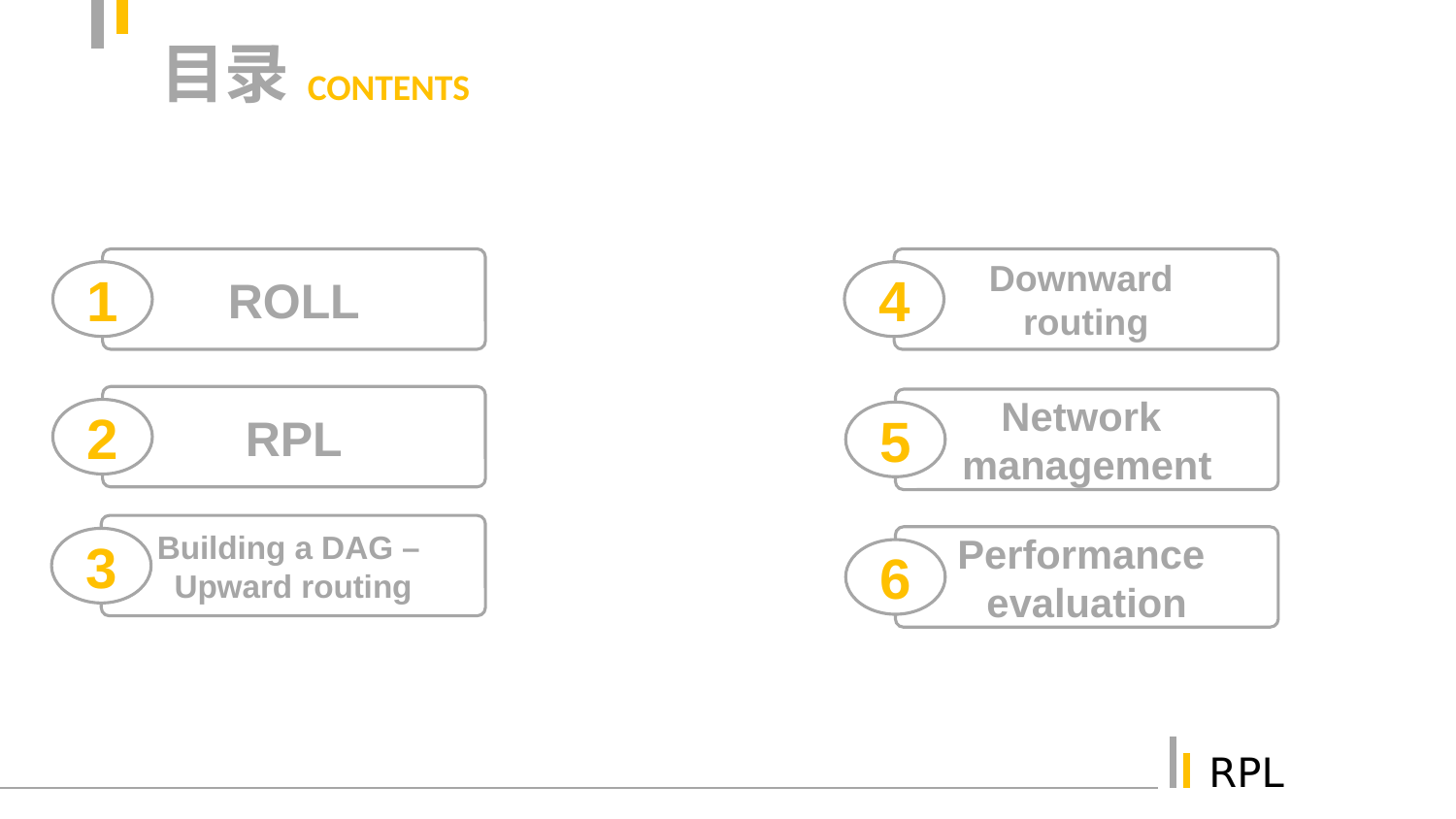

# 目录
CONTENTS
Downward
routing
ROLL
4
1
RPL
Network
management
2
5
Building a DAG –
Upward routing
Performance
evaluation
3
6